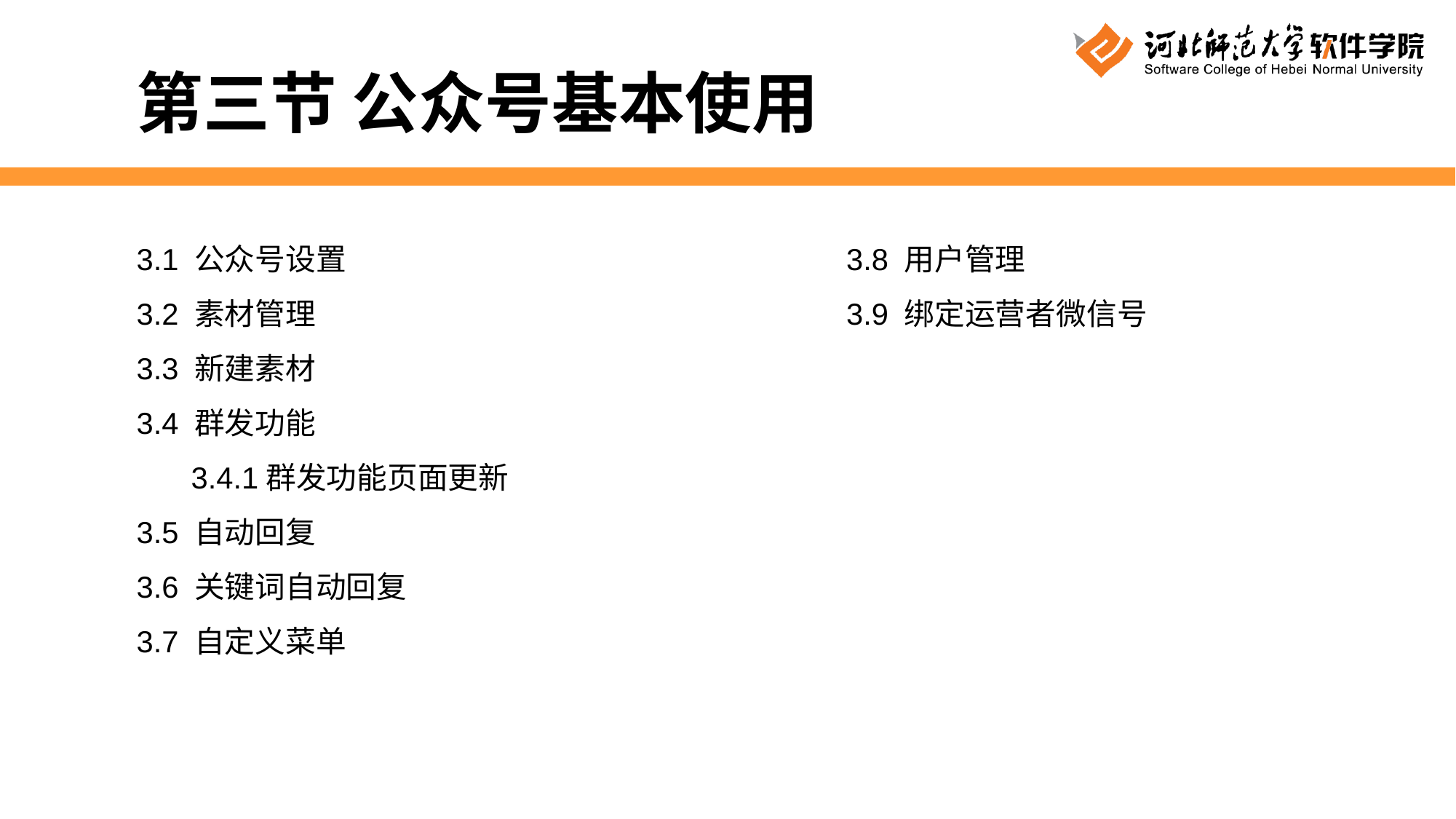

第三节 公众号基本使用
3.1 公众号设置
3.2 素材管理
3.3 新建素材
3.4 群发功能
3.4.1群发功能页面更新
3.5 自动回复
3.6 关键词自动回复
3.7 自定义菜单
3.8 用户管理
3.9 绑定运营者微信号